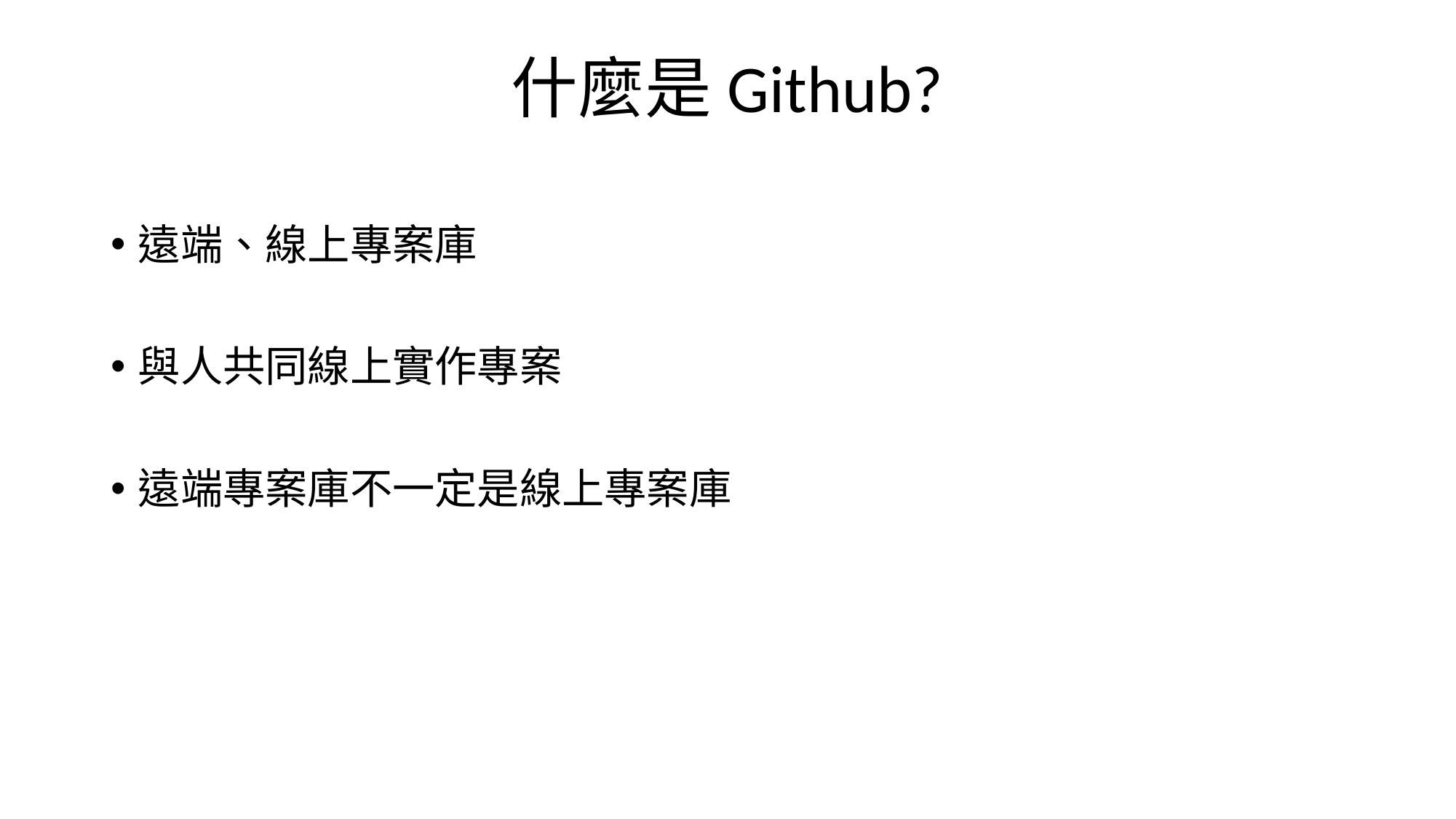

# 什麼是Github?
遠端、線上專案庫

與人共同線上實作專案

遠端專案庫不一定是線上專案庫